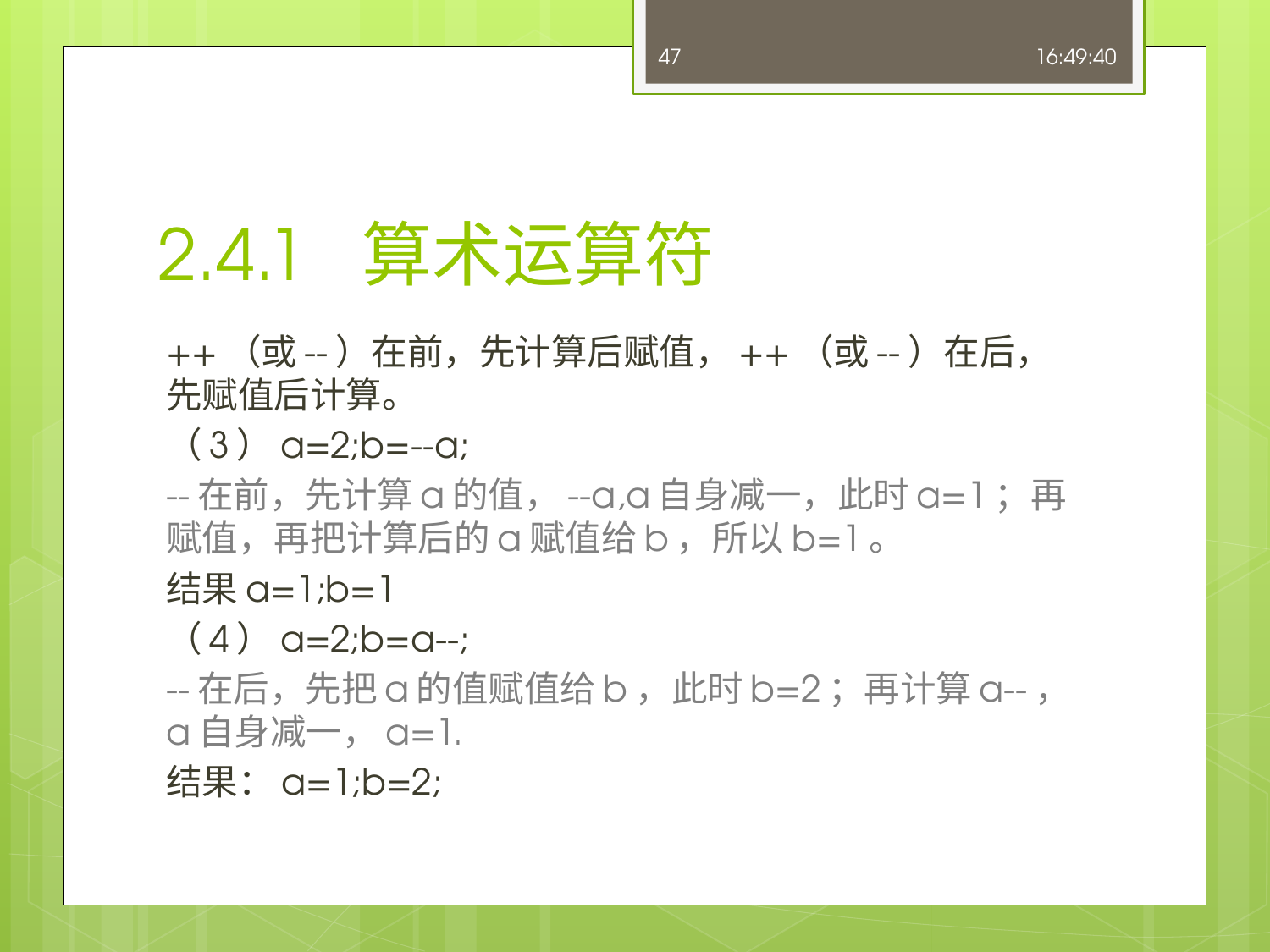

47
16:49:40
# 2.4.1  算术运算符
++（或--）在前，先计算后赋值，++（或--）在后，先赋值后计算。
（3）a=2;b=--a;
--在前，先计算a的值，--a,a自身减一，此时a=1；再赋值，再把计算后的a赋值给b，所以b=1。
结果a=1;b=1
（4）a=2;b=a--;
--在后，先把a的值赋值给b，此时b=2；再计算a--，a自身减一，a=1.
结果：a=1;b=2;